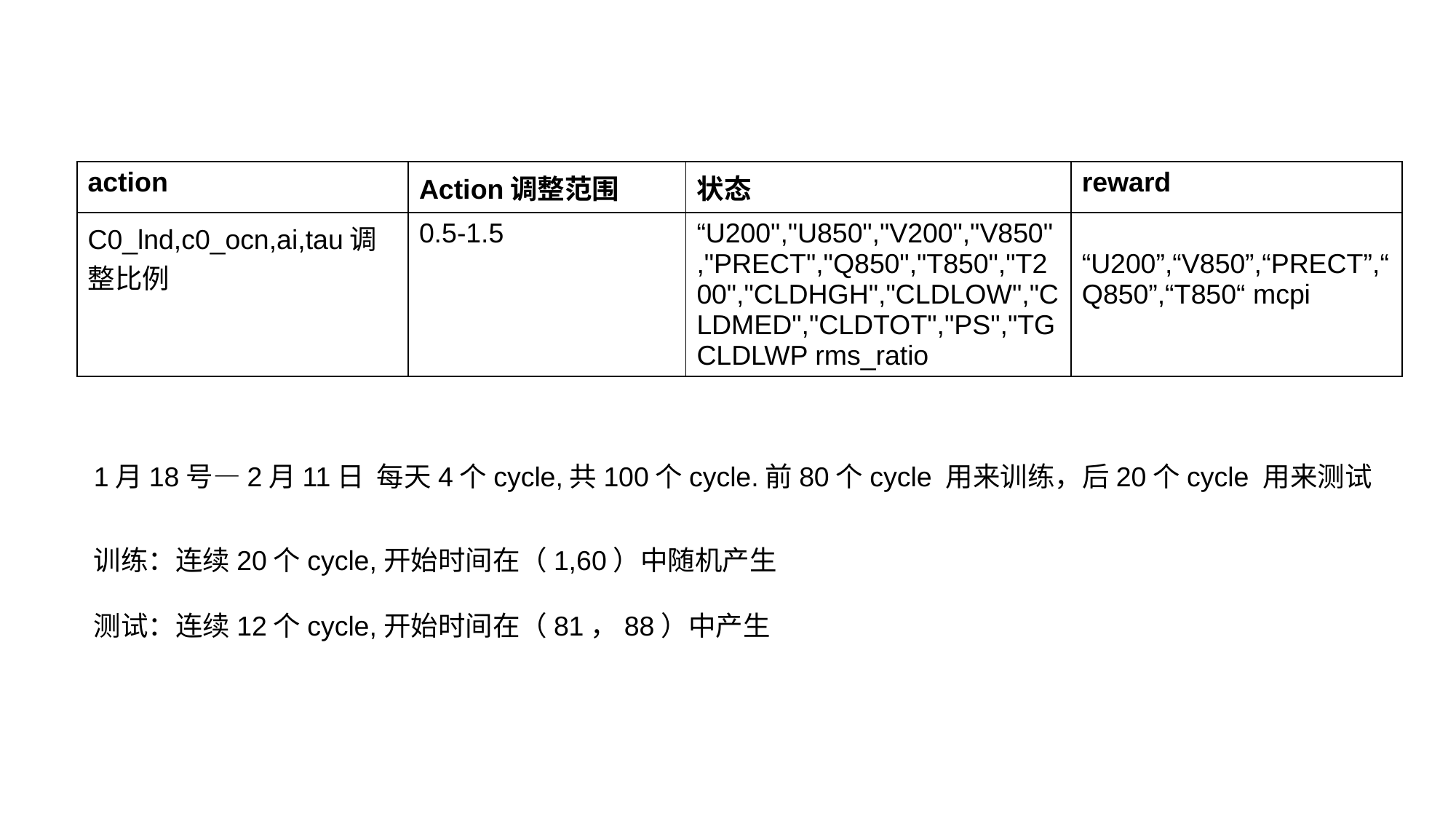

| action | Action调整范围 | 状态 | reward |
| --- | --- | --- | --- |
| C0\_lnd,c0\_ocn,ai,tau调整比例 | 0.5-1.5 | “U200","U850","V200","V850","PRECT","Q850","T850","T200","CLDHGH","CLDLOW","CLDMED","CLDTOT","PS","TGCLDLWP rms\_ratio | “U200”,“V850”,“PRECT”,“Q850”,“T850“ mcpi |
1月18号—2月11日  每天4个cycle,共100个cycle.前80个cycle 用来训练，后20个cycle 用来测试
训练：连续20个cycle,开始时间在（1,60）中随机产生

测试：连续12个cycle,开始时间在（81，88）中产生